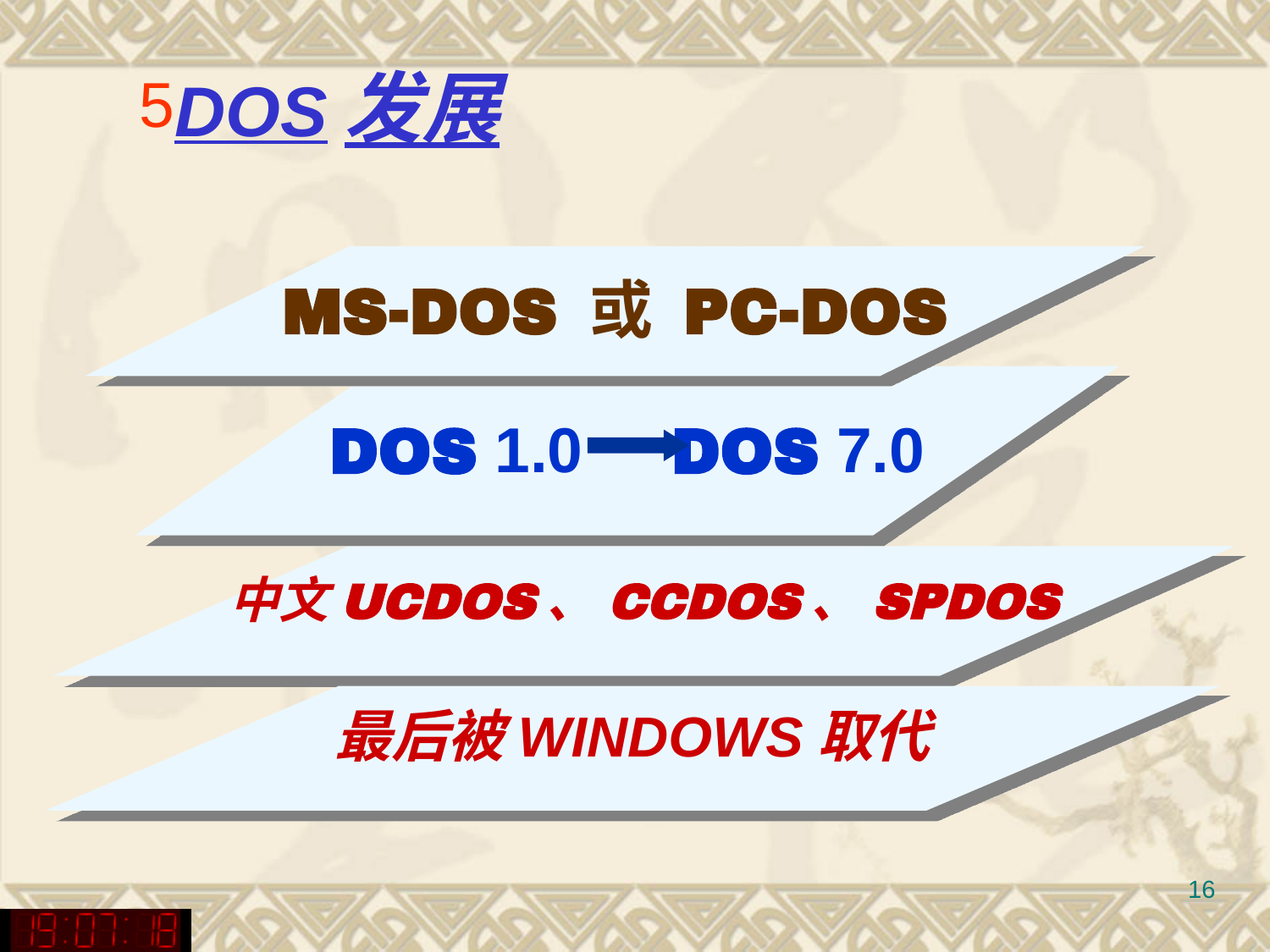

DOS发展
MS-DOS 或 PC-DOS
DOS 1.0     DOS 7.0

中文UCDOS、CCDOS、SPDOS
最后被WINDOWS取代
16